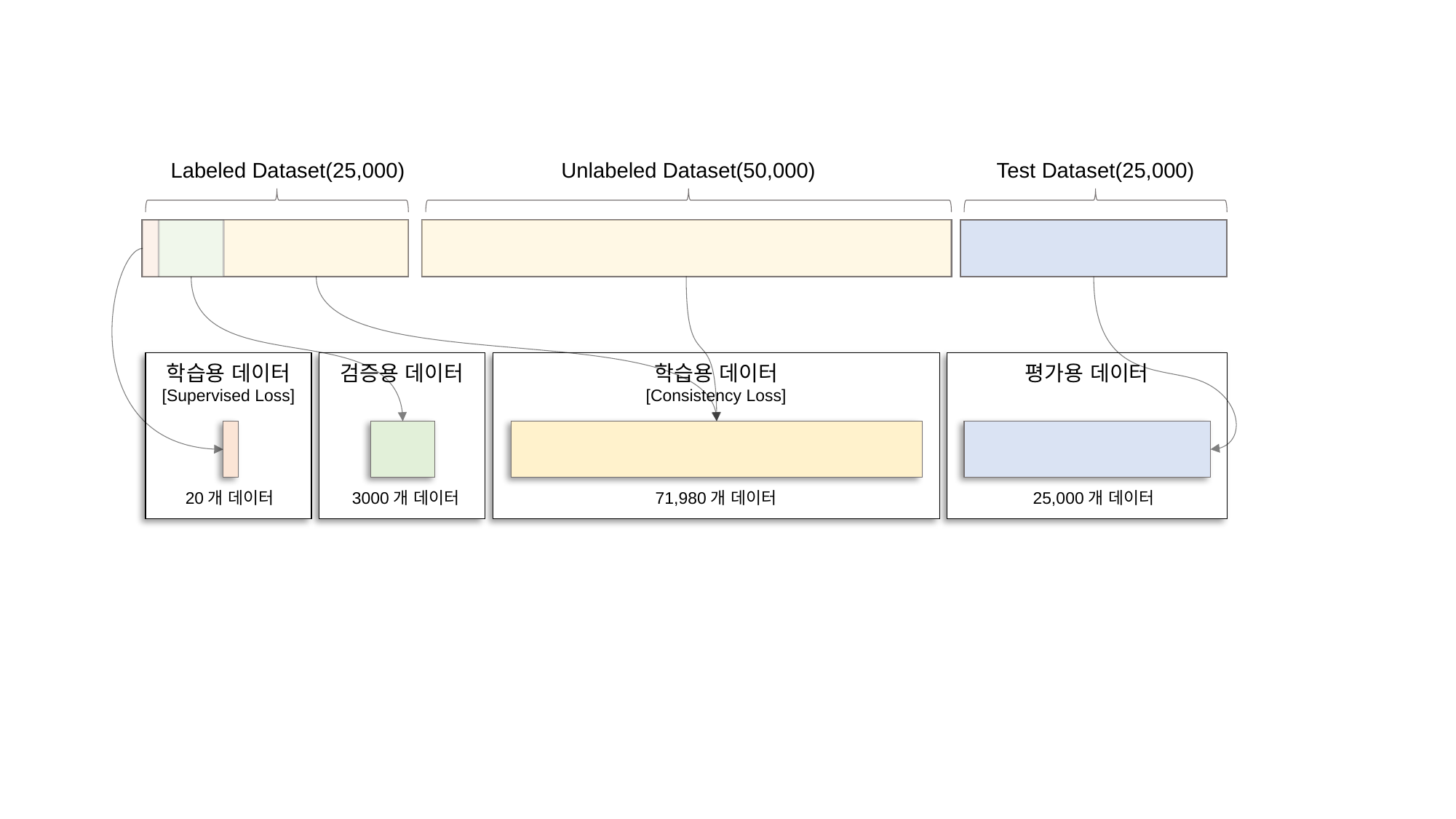

Labeled Dataset(25,000)
Unlabeled Dataset(50,000)
Test Dataset(25,000)

학습용 데이터
[Supervised Loss]
검증용 데이터
학습용 데이터
[Consistency Loss]
평가용 데이터

20개 데이터
3000개 데이터
71,980개 데이터
25,000개 데이터